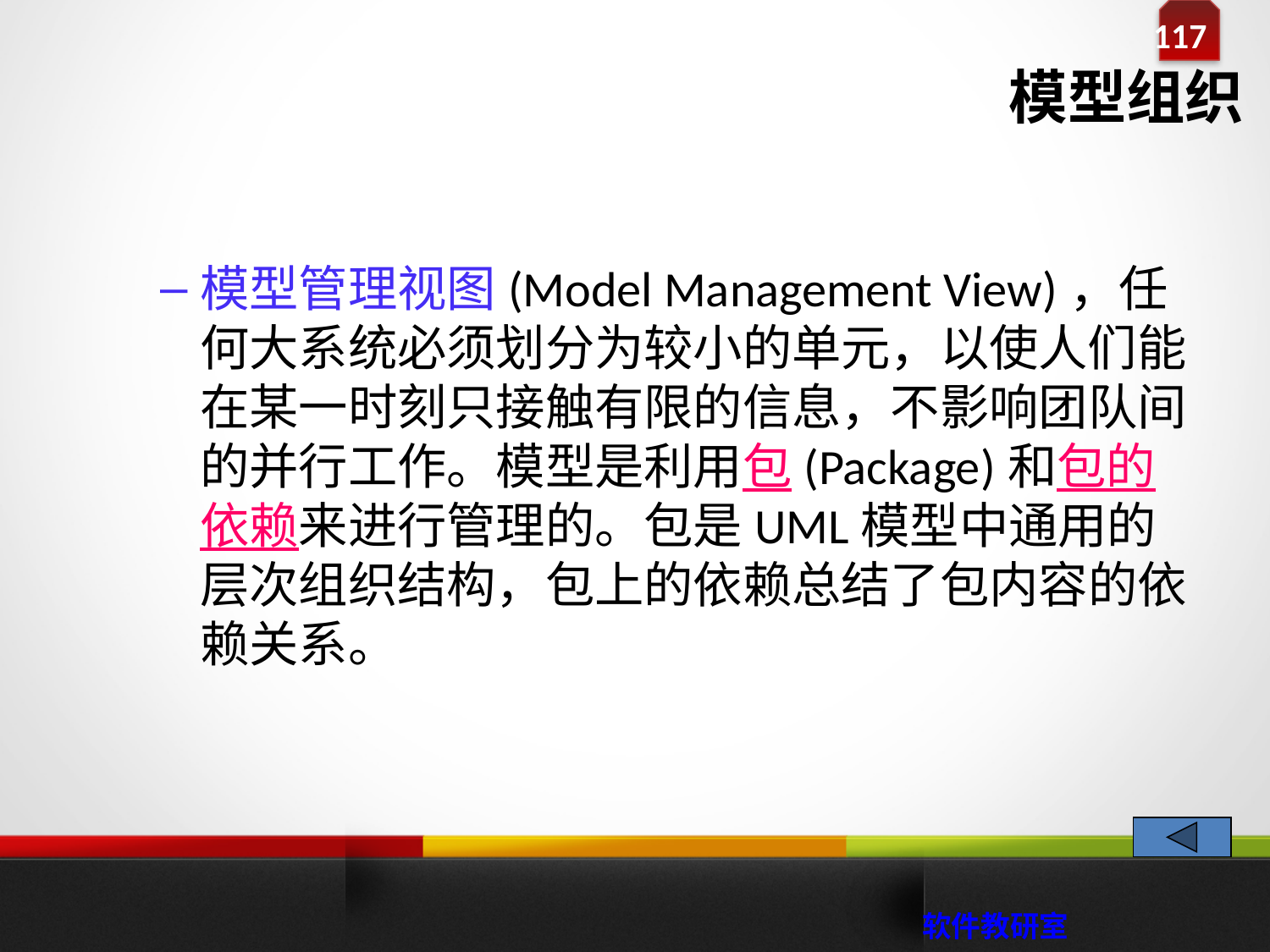

模型组织
模型管理视图(Model Management View)，任何大系统必须划分为较小的单元，以使人们能在某一时刻只接触有限的信息，不影响团队间的并行工作。模型是利用包(Package)和包的依赖来进行管理的。包是UML模型中通用的层次组织结构，包上的依赖总结了包内容的依赖关系。

                                     软件教研室